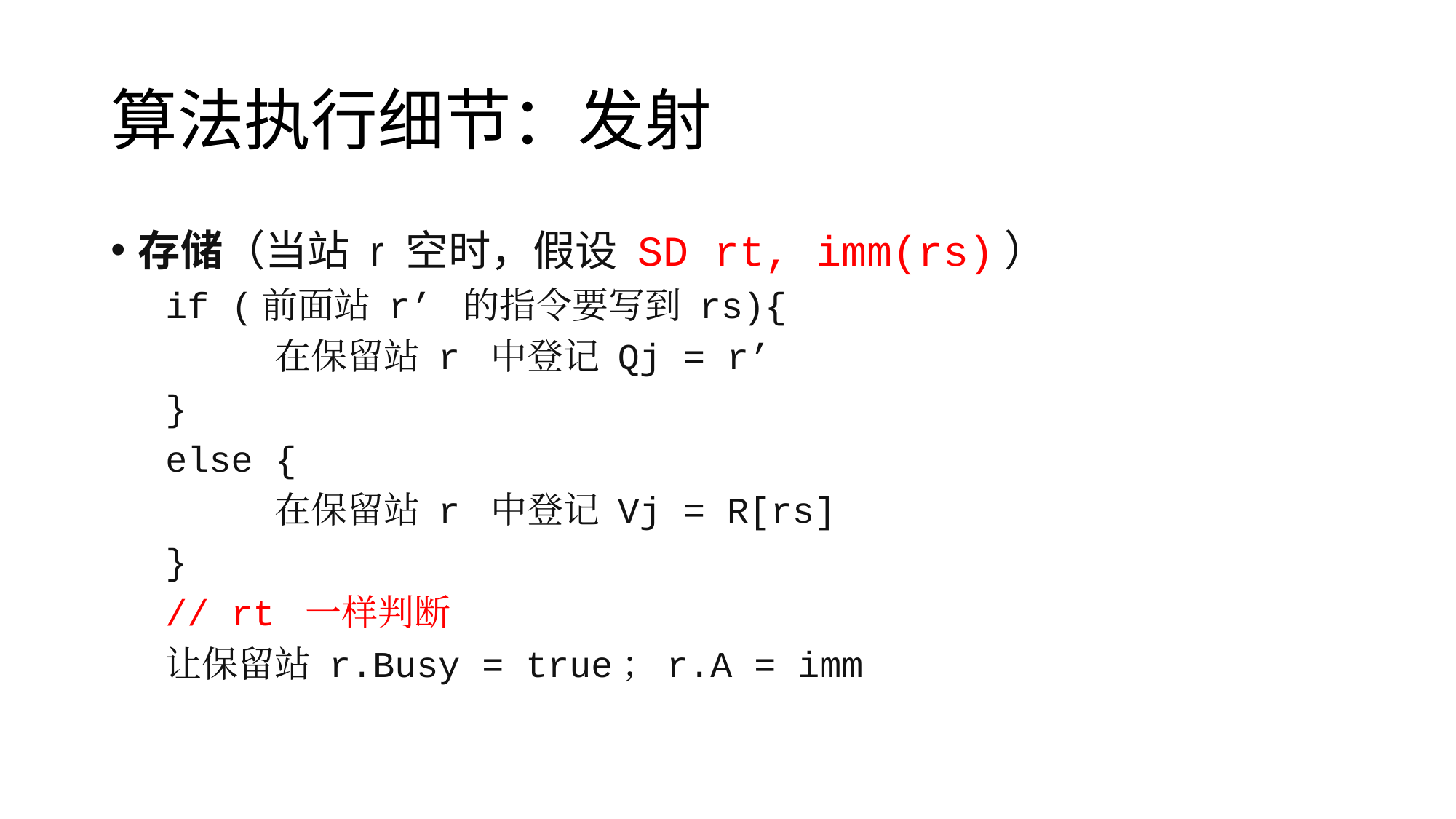

# 算法执行细节：发射
存储（当站 r 空时，假设 SD rt, imm(rs)）
if (前面站 r’ 的指令要写到 rs){
	在保留站 r 中登记 Qj = r’
}
else {
	在保留站 r 中登记 Vj = R[rs]
}
// rt 一样判断
让保留站 r.Busy = true；r.A = imm